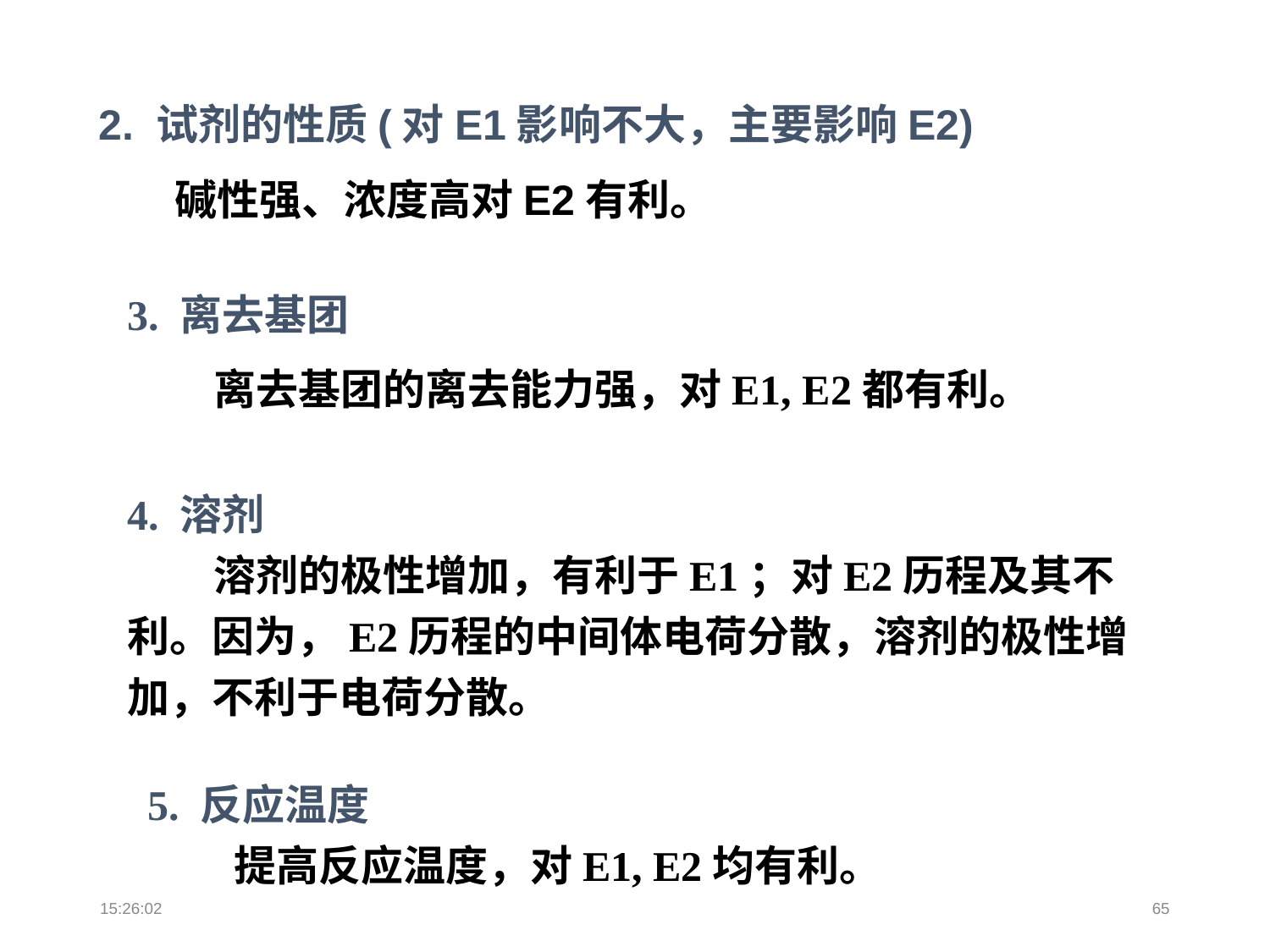

2. 试剂的性质(对E1影响不大，主要影响E2)
      碱性强、浓度高对E2有利。
3. 离去基团
        离去基团的离去能力强，对E1, E2都有利。
4. 溶剂
        溶剂的极性增加，有利于E1；对E2历程及其不利。因为，E2历程的中间体电荷分散，溶剂的极性增加，不利于电荷分散。
5. 反应温度
        提高反应温度，对E1, E2均有利。
15:26:02
65